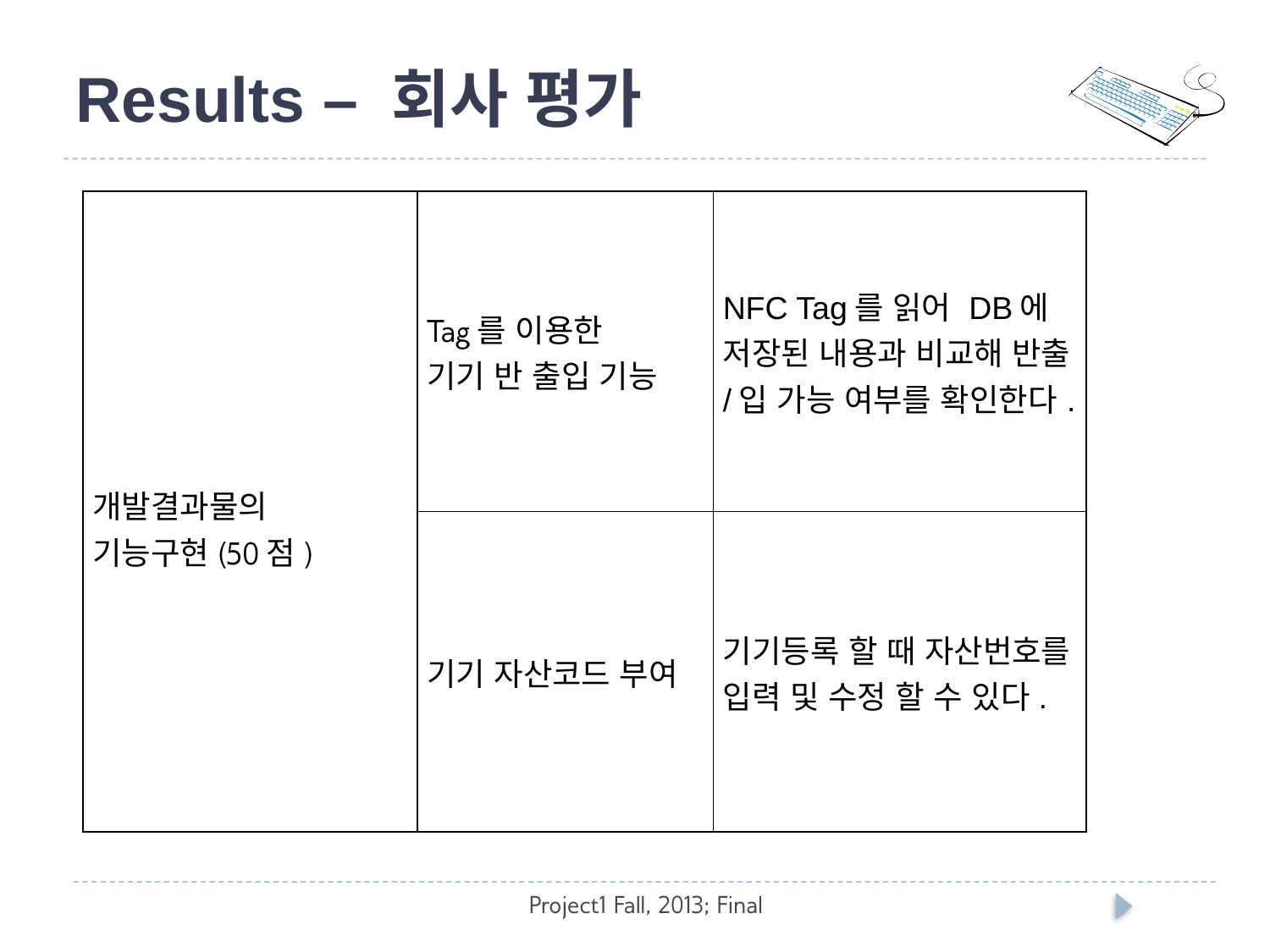

# Results – 회사 평가

| 개발결과물의 기능구현(50점) | Tag를 이용한 기기 반 출입 기능 | NFC Tag를 읽어 DB에 저장된 내용과 비교해 반출/입 가능 여부를 확인한다. |
| --- | --- | --- |
|  | 기기 자산코드 부여 | 기기등록 할 때 자산번호를 입력 및 수정 할 수 있다. |
Project1 Fall, 2013; Final